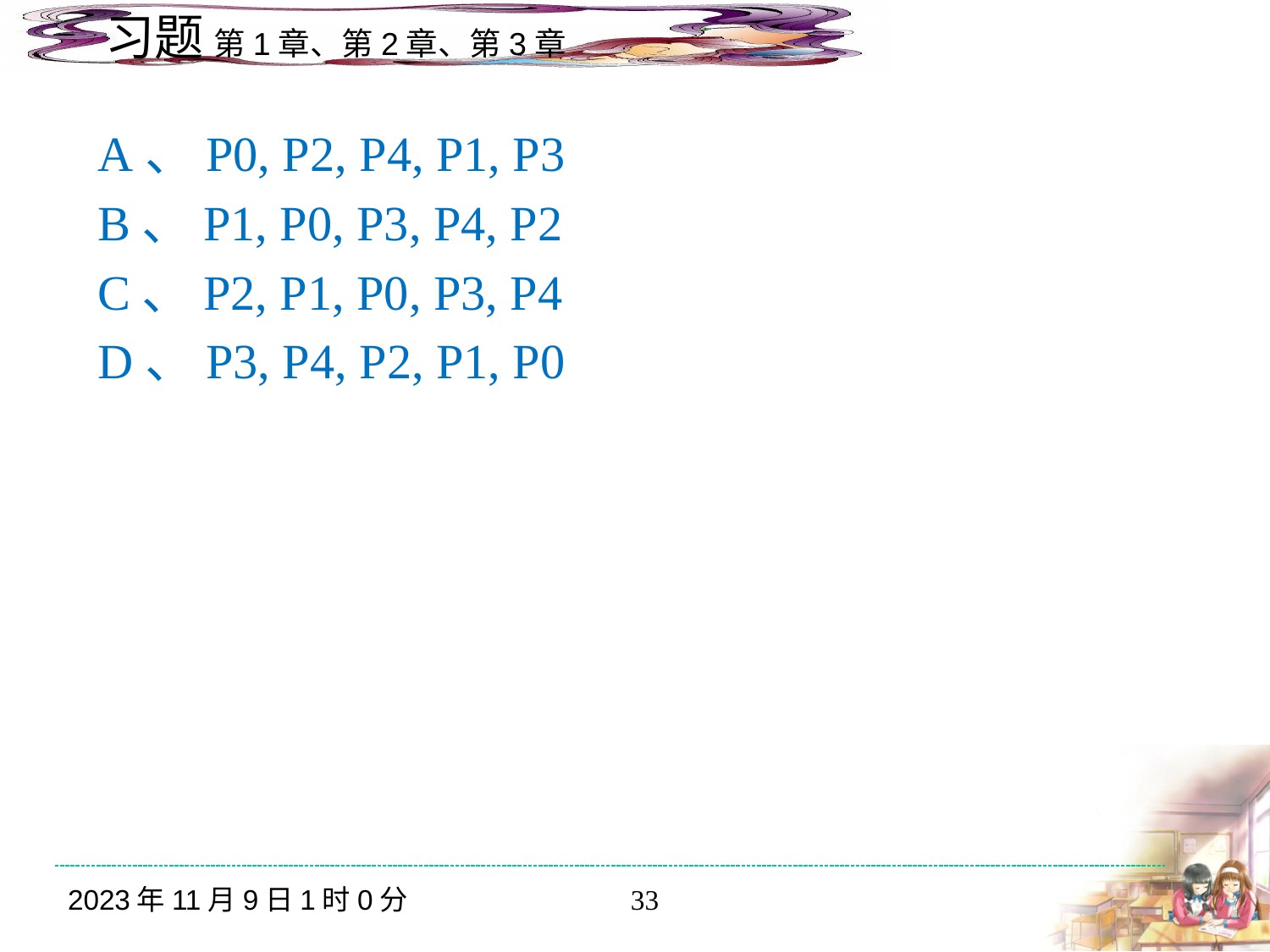

A、P0, P2, P4, P1, P3
B、P1, P0, P3, P4, P2
C、P2, P1, P0, P3, P4
D、P3, P4, P2, P1, P0

2023年11月9日1时0分
33